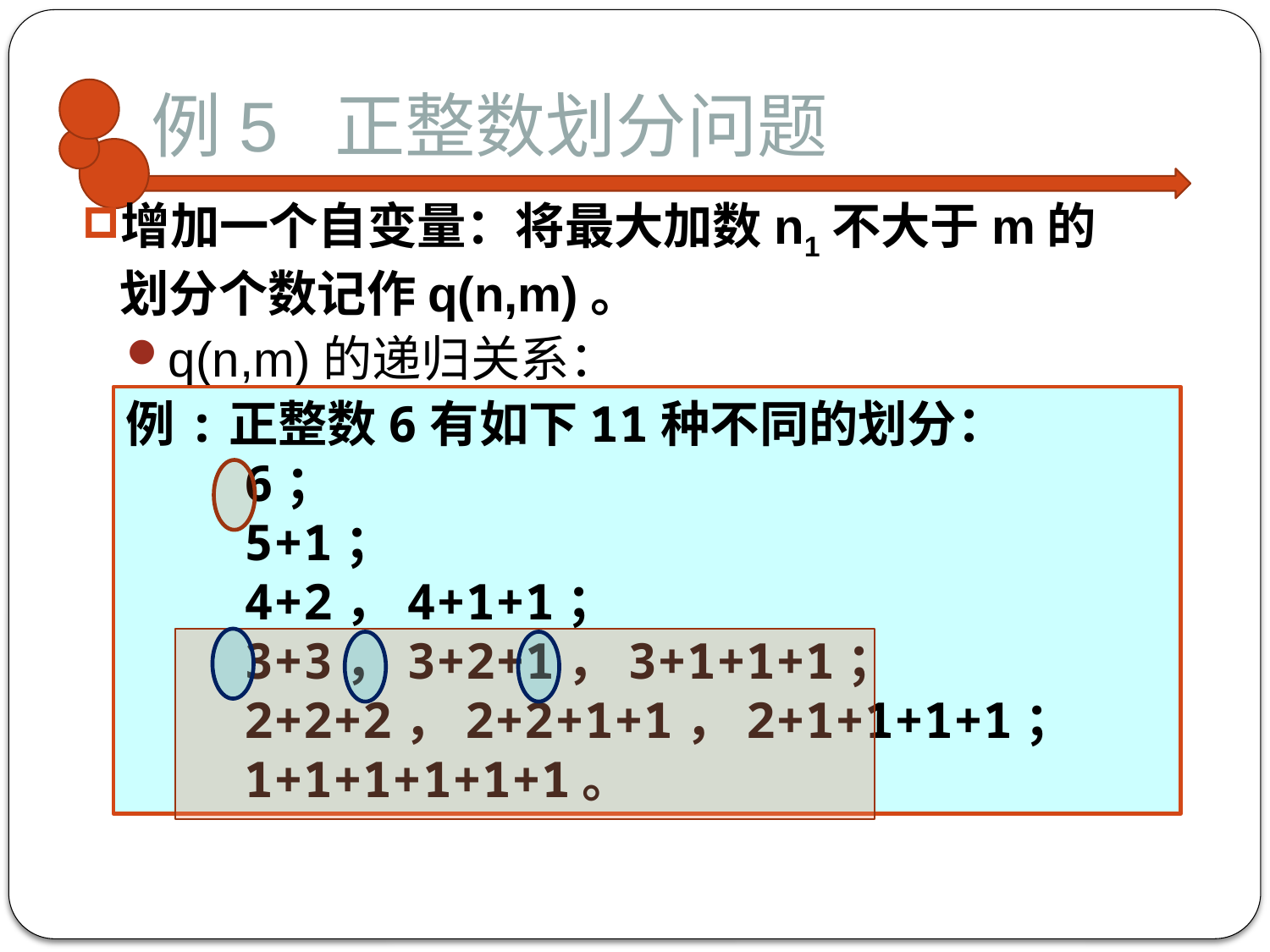

# 例5  正整数划分问题

增加一个自变量：将最大加数n1不大于m的划分个数记作q(n,m)。
q(n,m)的递归关系：
例:正整数6有如下11种不同的划分：
    6；
    5+1；
    4+2，4+1+1；
    3+3，3+2+1，3+1+1+1；
    2+2+2，2+2+1+1，2+1+1+1+1；
    1+1+1+1+1+1。